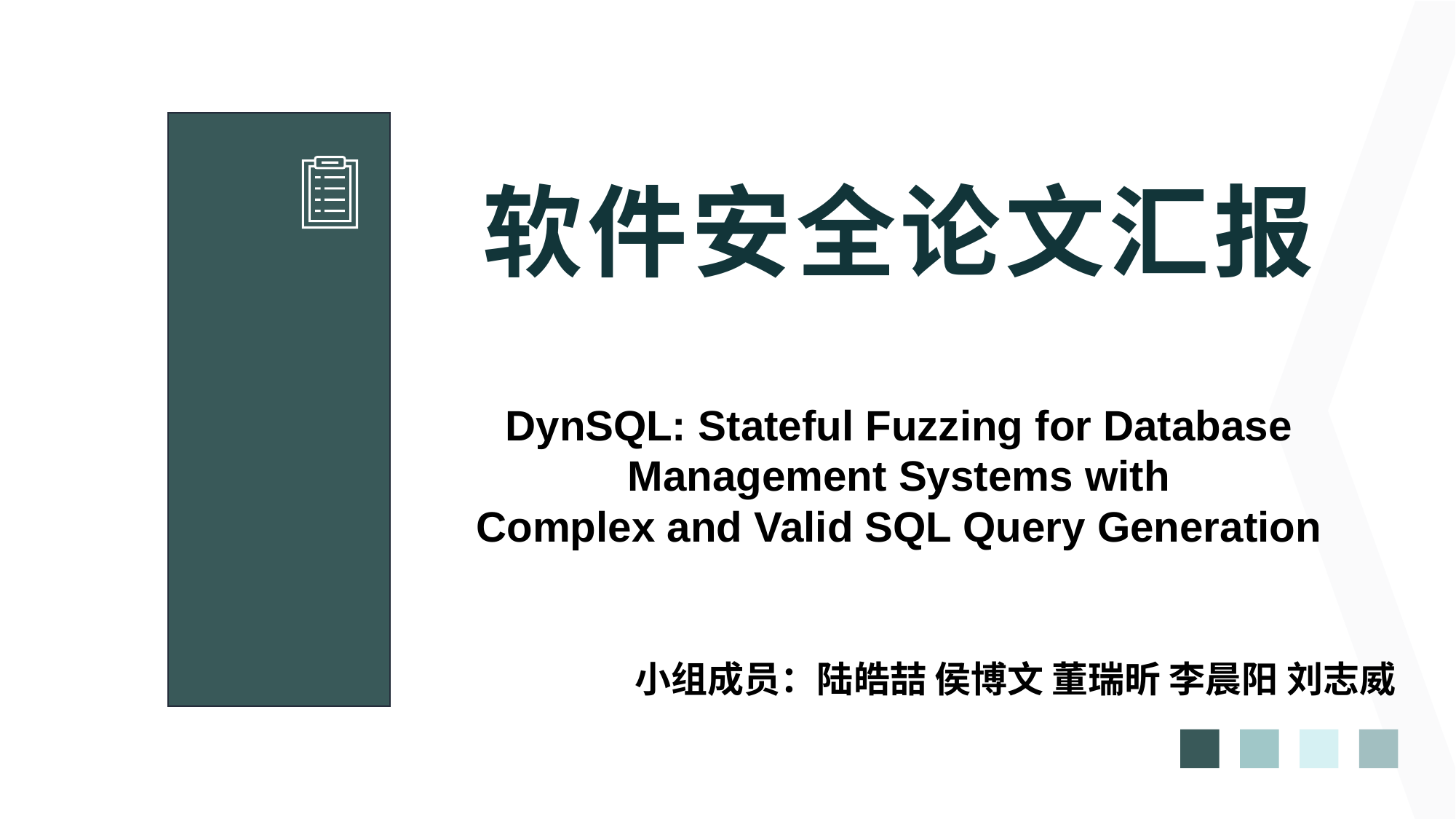

软件安全论文汇报

DynSQL: Stateful Fuzzing for Database Management Systems with
Complex and Valid SQL Query Generation
小组成员：陆皓喆 侯博文 董瑞昕 李晨阳 刘志威